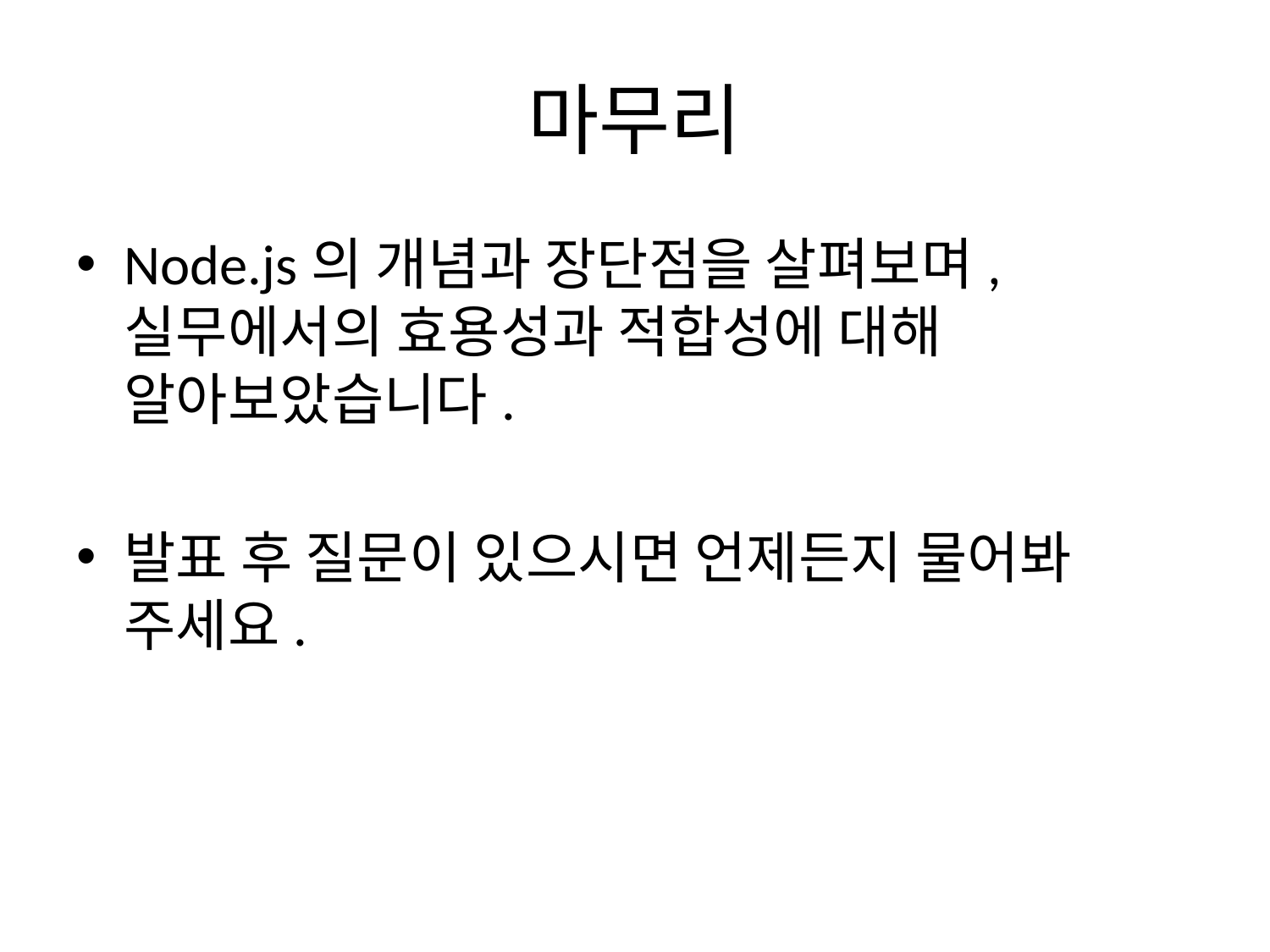

# 마무리
Node.js의 개념과 장단점을 살펴보며, 실무에서의 효용성과 적합성에 대해 알아보았습니다.

발표 후 질문이 있으시면 언제든지 물어봐 주세요.